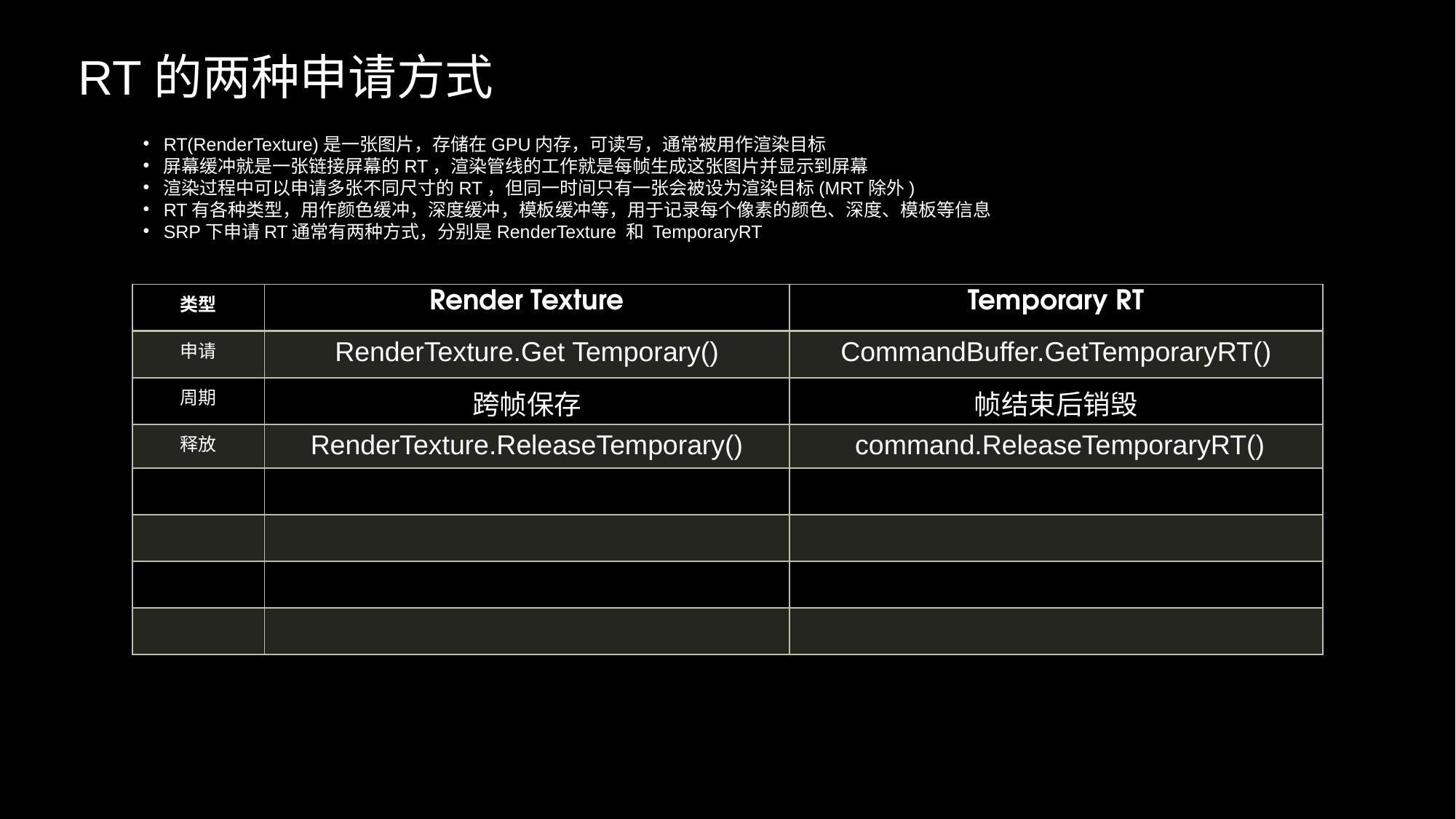

RT的两种申请方式
RT(RenderTexture)是一张图片，存储在GPU内存，可读写，通常被用作渲染目标
屏幕缓冲就是一张链接屏幕的RT，渲染管线的工作就是每帧生成这张图片并显示到屏幕
渲染过程中可以申请多张不同尺寸的RT，但同一时间只有一张会被设为渲染目标(MRT除外)
RT有各种类型，用作颜色缓冲，深度缓冲，模板缓冲等，用于记录每个像素的颜色、深度、模板等信息
SRP下申请RT通常有两种方式，分别是RenderTexture 和 TemporaryRT
| 类型 | Render Texture | Temporary RT |
| --- | --- | --- |
| 申请 | RenderTexture.Get Temporary() | CommandBuffer.GetTemporaryRT() |
| 周期 | 跨帧保存 | 帧结束后销毁 |
| 释放 | RenderTexture.ReleaseTemporary() | command.ReleaseTemporaryRT() |
|  |  |  |
|  |  |  |
|  |  |  |
|  |  |  |